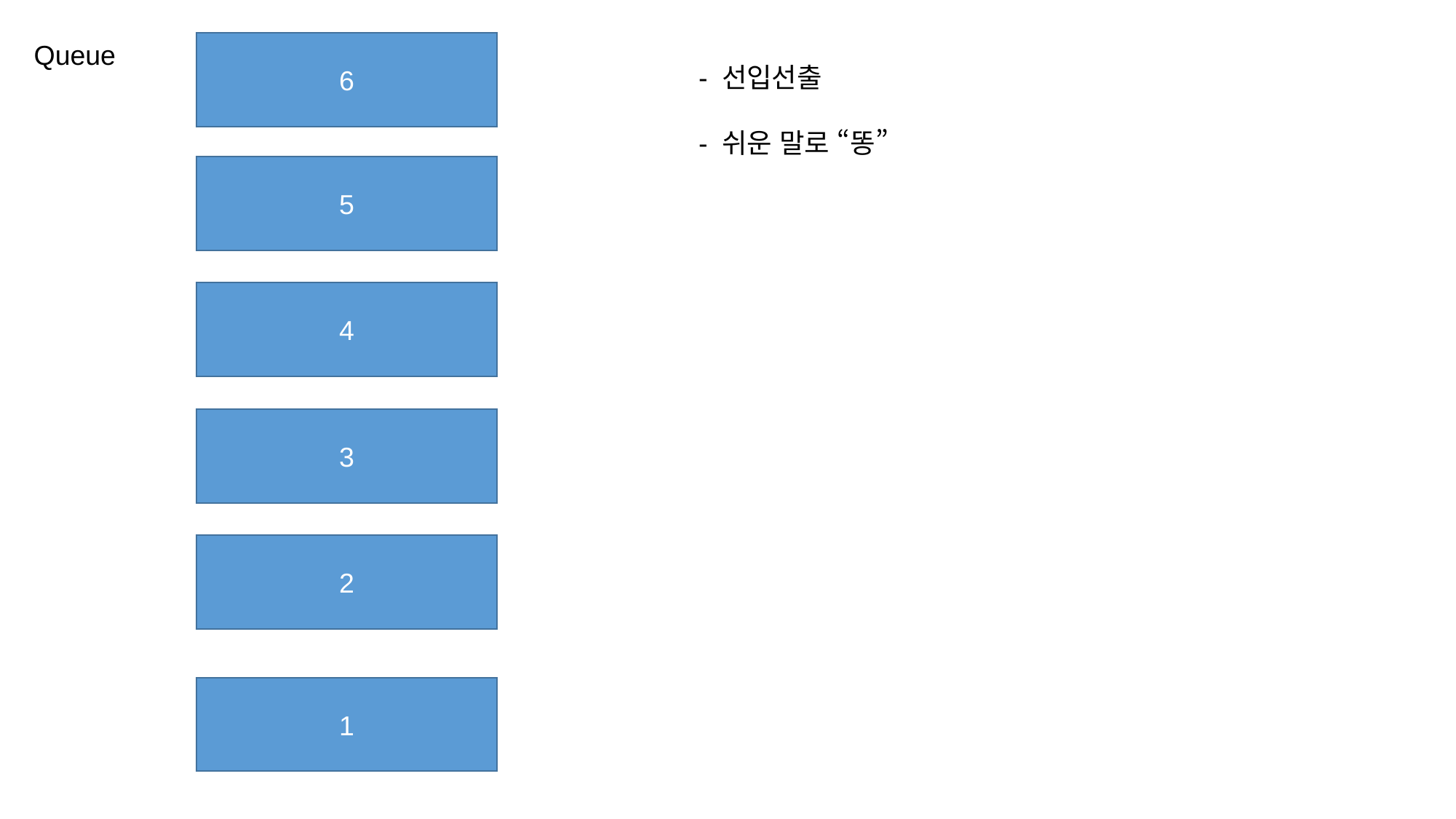

Queue
6
 - 선입선출

 - 쉬운 말로 “똥”
5
4
3
2
1